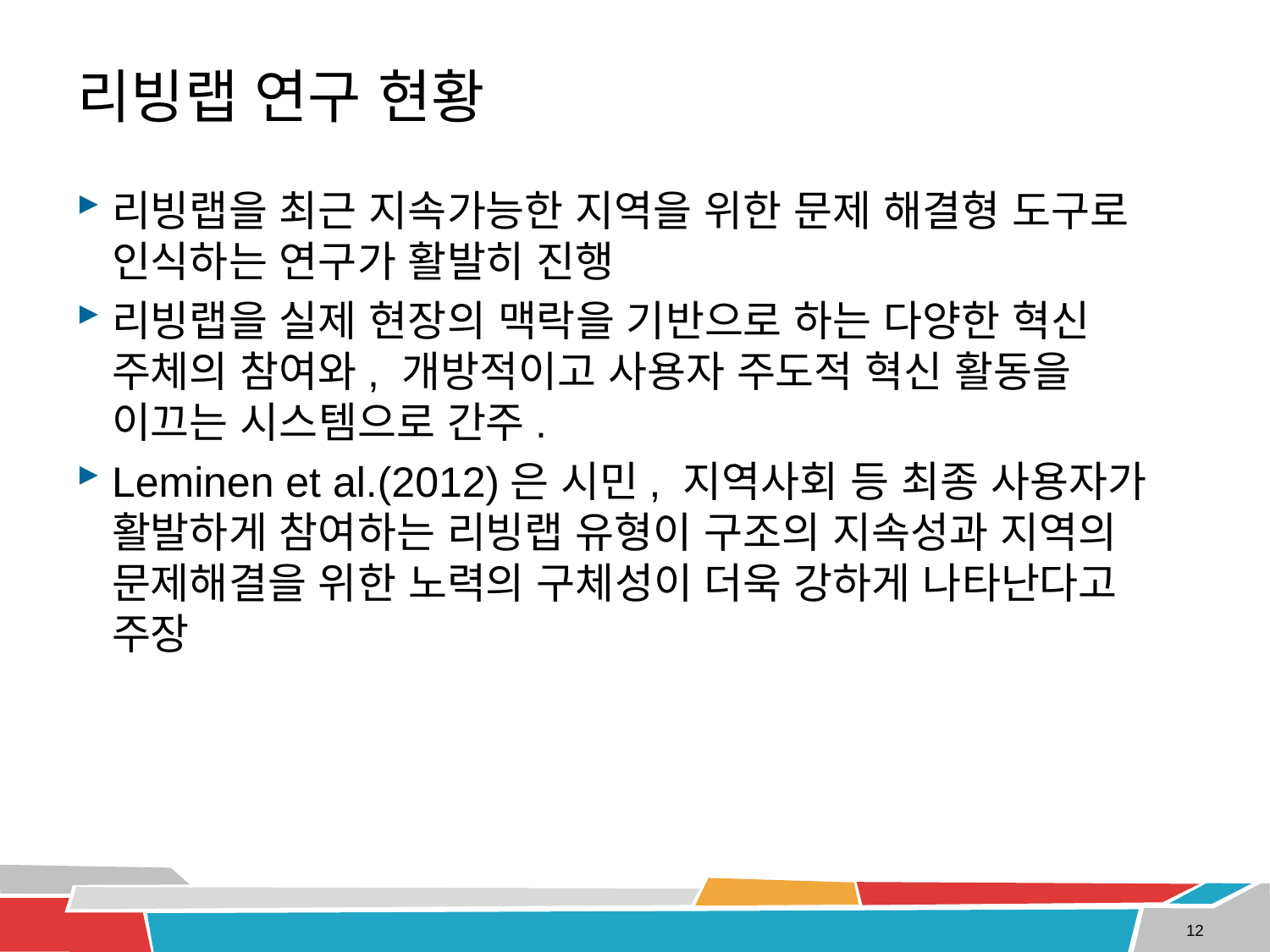

# 리빙랩 연구 현황
리빙랩을 최근 지속가능한 지역을 위한 문제 해결형 도구로 인식하는 연구가 활발히 진행
리빙랩을 실제 현장의 맥락을 기반으로 하는 다양한 혁신 주체의 참여와, 개방적이고 사용자 주도적 혁신 활동을 이끄는 시스템으로 간주.
Leminen et al.(2012)은 시민, 지역사회 등 최종 사용자가 활발하게 참여하는 리빙랩 유형이 구조의 지속성과 지역의 문제해결을 위한 노력의 구체성이 더욱 강하게 나타난다고 주장
12